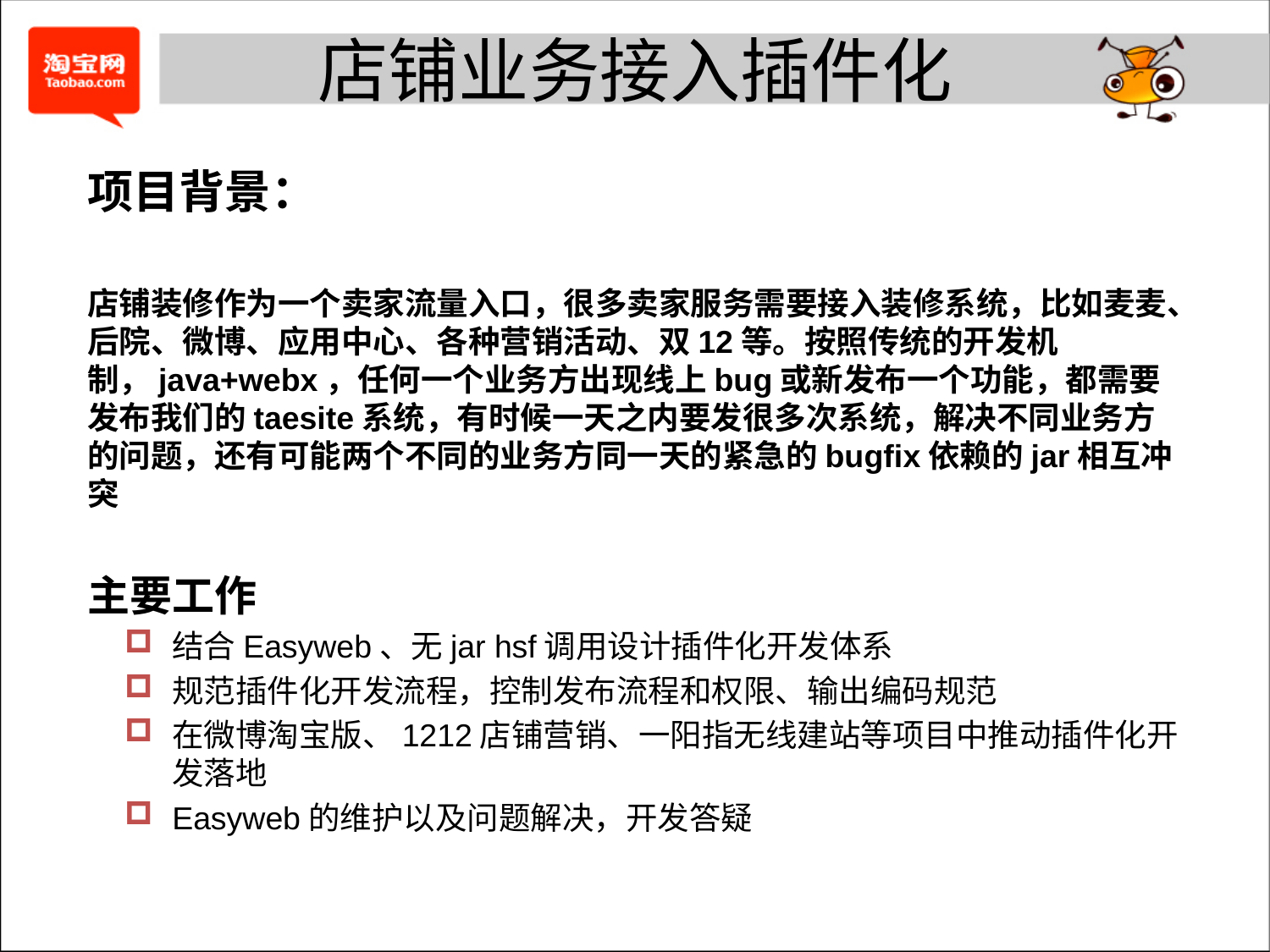

# 店铺业务接入插件化
项目背景：

店铺装修作为一个卖家流量入口，很多卖家服务需要接入装修系统，比如麦麦、后院、微博、应用中心、各种营销活动、双12等。按照传统的开发机制，java+webx，任何一个业务方出现线上bug或新发布一个功能，都需要发布我们的taesite系统，有时候一天之内要发很多次系统，解决不同业务方的问题，还有可能两个不同的业务方同一天的紧急的bugfix依赖的jar相互冲突

主要工作
结合Easyweb、无jar hsf调用设计插件化开发体系
规范插件化开发流程，控制发布流程和权限、输出编码规范
在微博淘宝版、1212店铺营销、一阳指无线建站等项目中推动插件化开发落地
Easyweb的维护以及问题解决，开发答疑